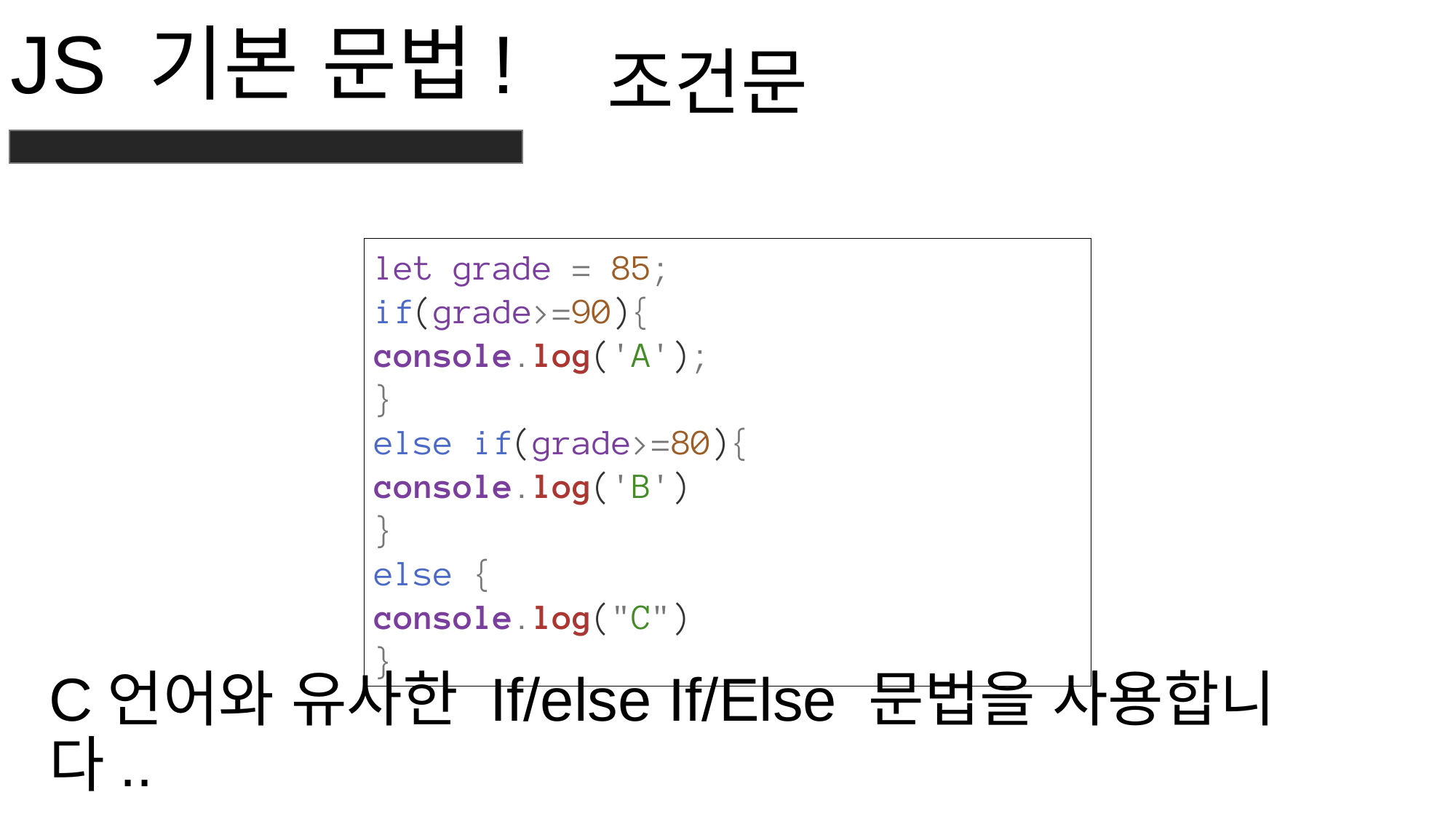

JS 기본 문법!
조건문

let grade = 85;
if(grade>=90){
console.log('A');
}
else if(grade>=80){
console.log('B')
}
else {
console.log("C")
}
C언어와 유사한 If/else If/Else 문법을 사용합니다..